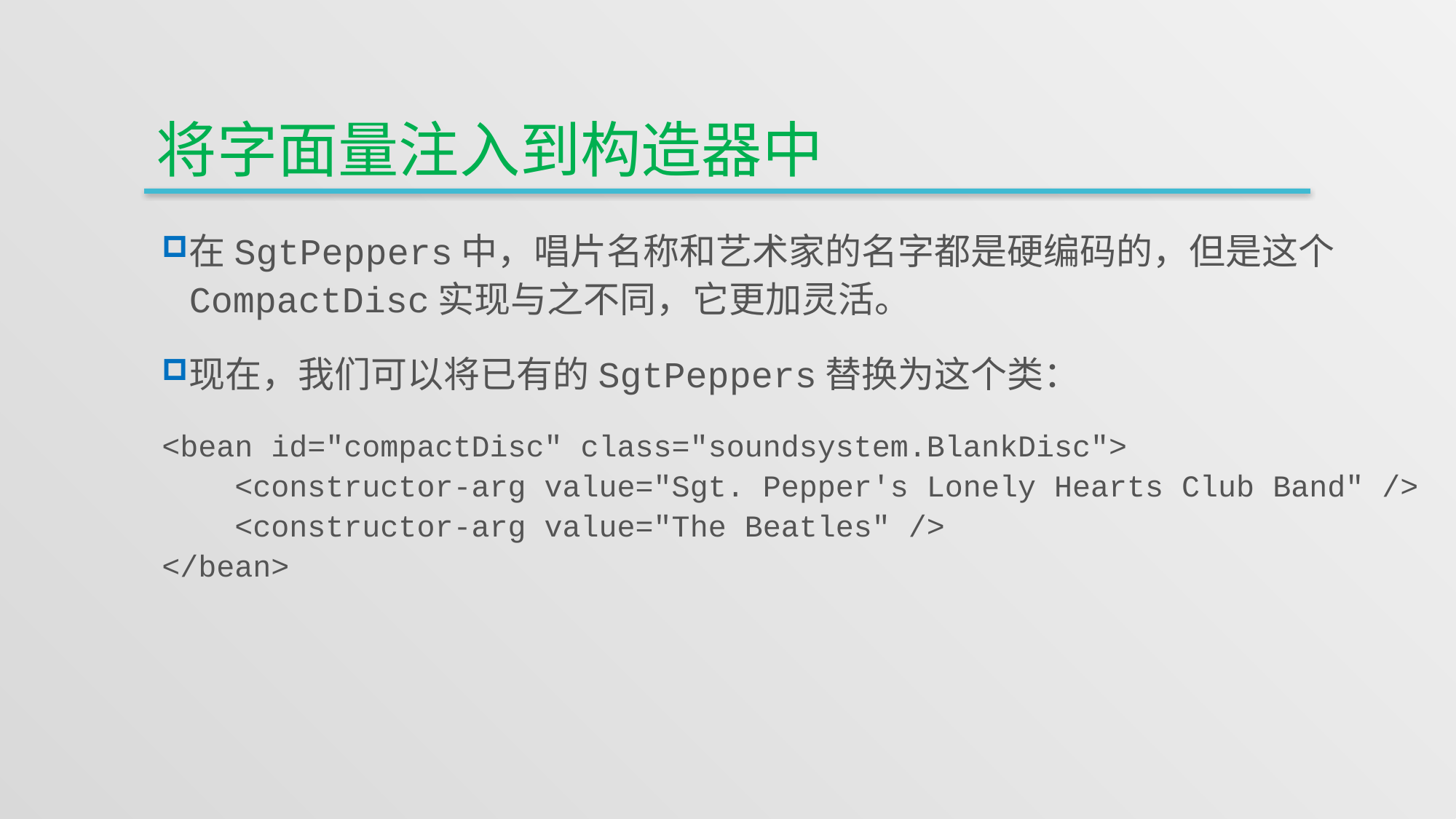

# 将字面量注入到构造器中
在SgtPeppers中，唱片名称和艺术家的名字都是硬编码的，但是这个CompactDisc实现与之不同，它更加灵活。
现在，我们可以将已有的SgtPeppers替换为这个类：
<bean id="compactDisc" class="soundsystem.BlankDisc">
    <constructor-arg value="Sgt. Pepper's Lonely Hearts Club Band" />
    <constructor-arg value="The Beatles" />
</bean>